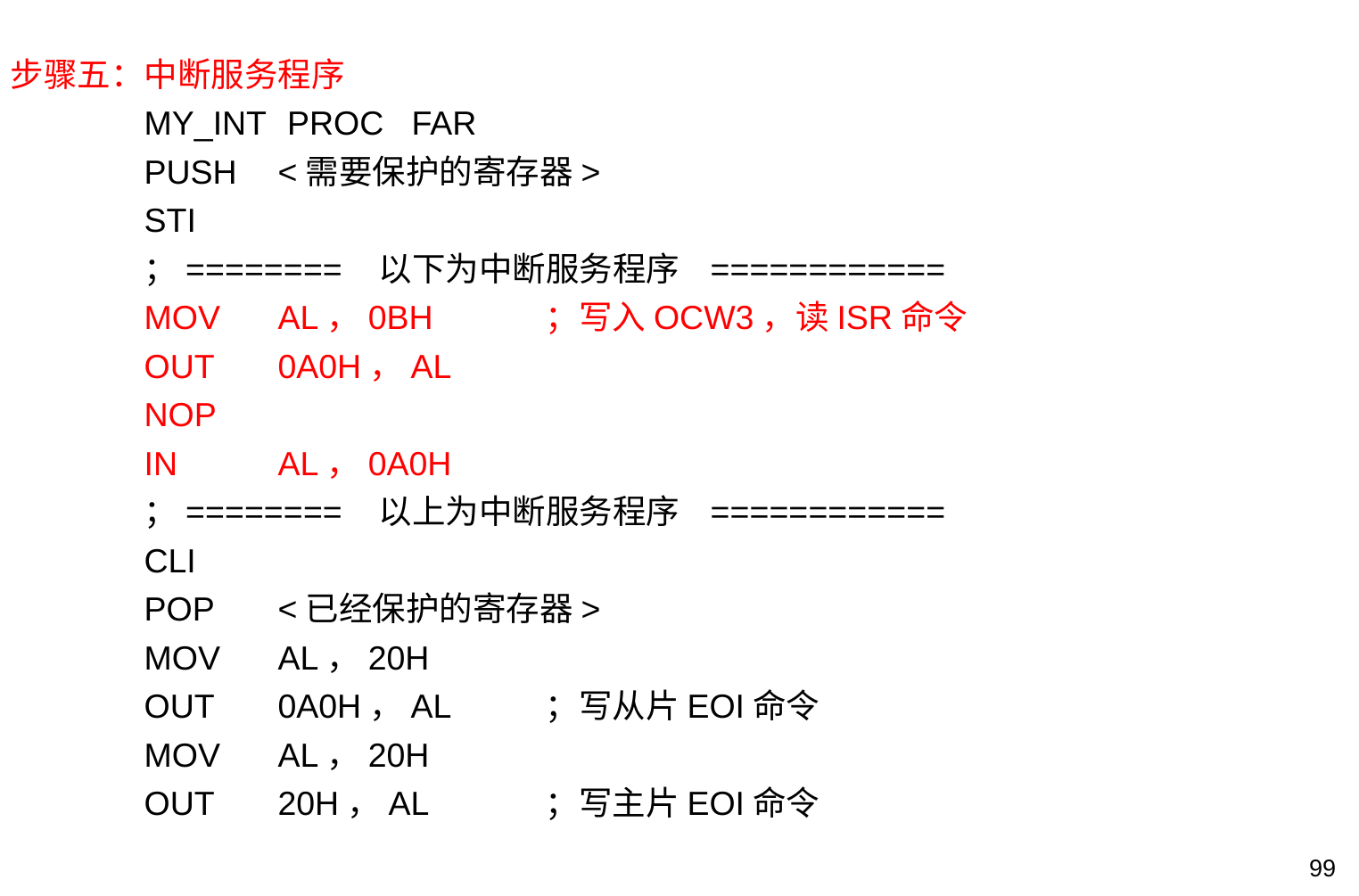

步骤五：中断服务程序
	MY_INT	 PROC	FAR
	PUSH	<需要保护的寄存器>
	STI
	；========   以下为中断服务程序   ============
	MOV 	AL，0BH	；写入OCW3，读ISR命令
	OUT	0A0H，AL
	NOP
	IN	AL，0A0H
	；========   以上为中断服务程序   ============
	CLI
	POP	<已经保护的寄存器>
	MOV	AL，20H
	OUT	0A0H，AL	；写从片EOI命令
	MOV	AL，20H
	OUT	20H，AL	；写主片EOI命令
99